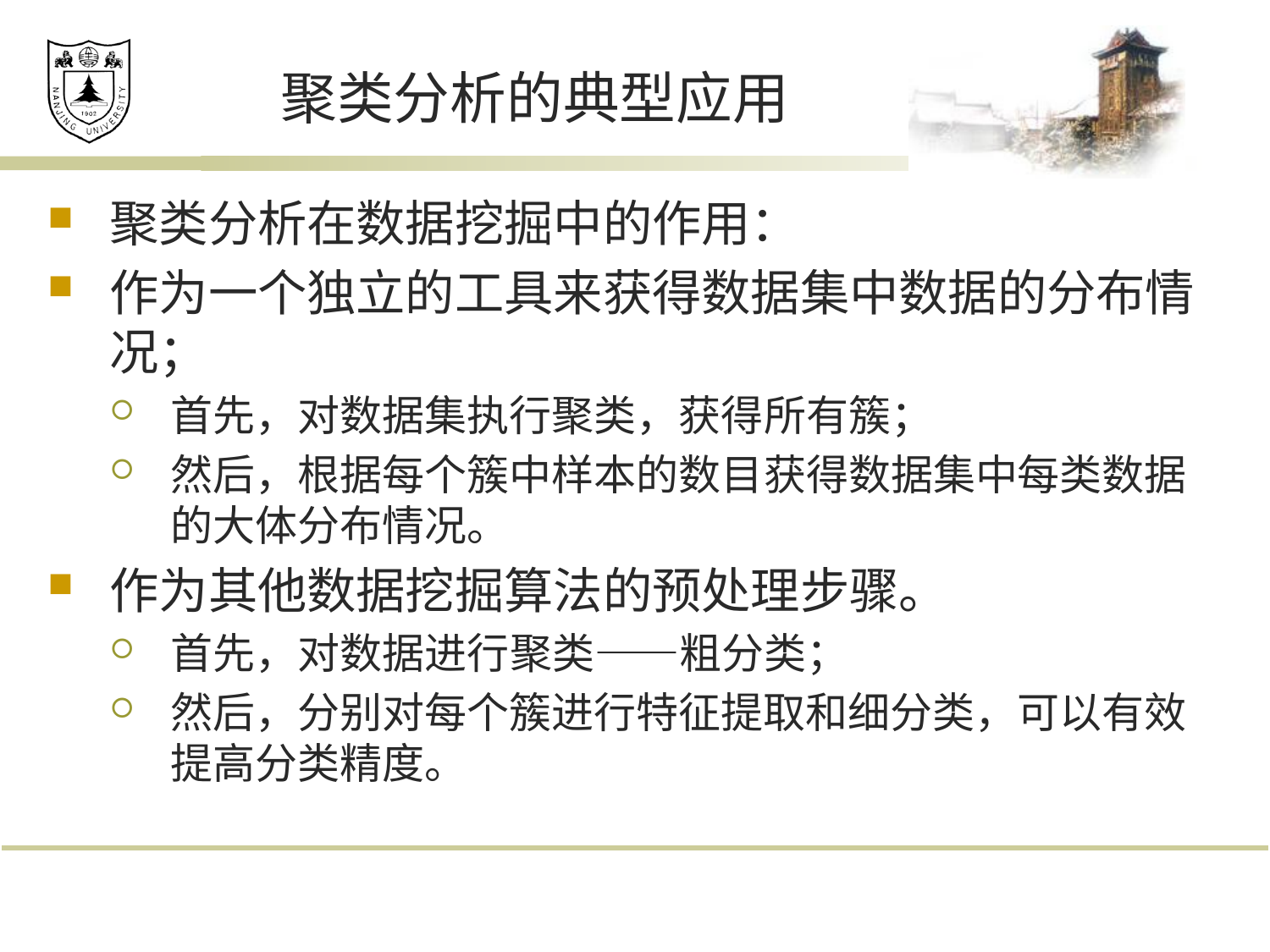

# 聚类分析的典型应用
聚类分析在数据挖掘中的作用：
作为一个独立的工具来获得数据集中数据的分布情况；
首先，对数据集执行聚类，获得所有簇；
然后，根据每个簇中样本的数目获得数据集中每类数据的大体分布情况。
作为其他数据挖掘算法的预处理步骤。
首先，对数据进行聚类——粗分类；
然后，分别对每个簇进行特征提取和细分类，可以有效提高分类精度。